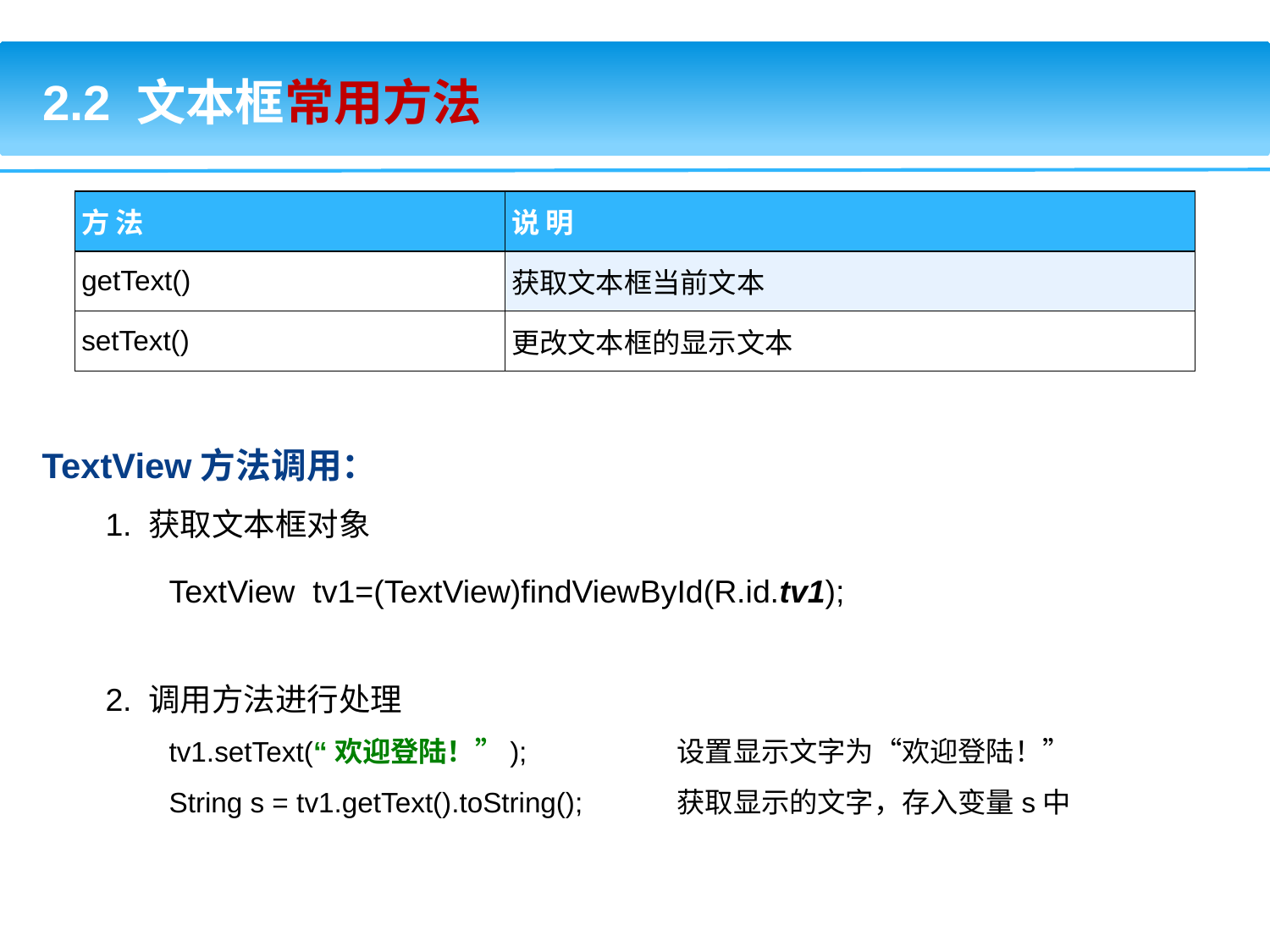

2.2 文本框常用方法
| 方 法 | 说 明 |
| --- | --- |
| getText() | 获取文本框当前文本 |
| setText() | 更改文本框的显示文本 |
TextView方法调用：
1. 获取文本框对象

TextView  tv1=(TextView)findViewById(R.id.tv1);

2. 调用方法进行处理
tv1.setText(“欢迎登陆！”);       	设置显示文字为“欢迎登陆！”
String s = tv1.getText().toString();	获取显示的文字，存入变量s中